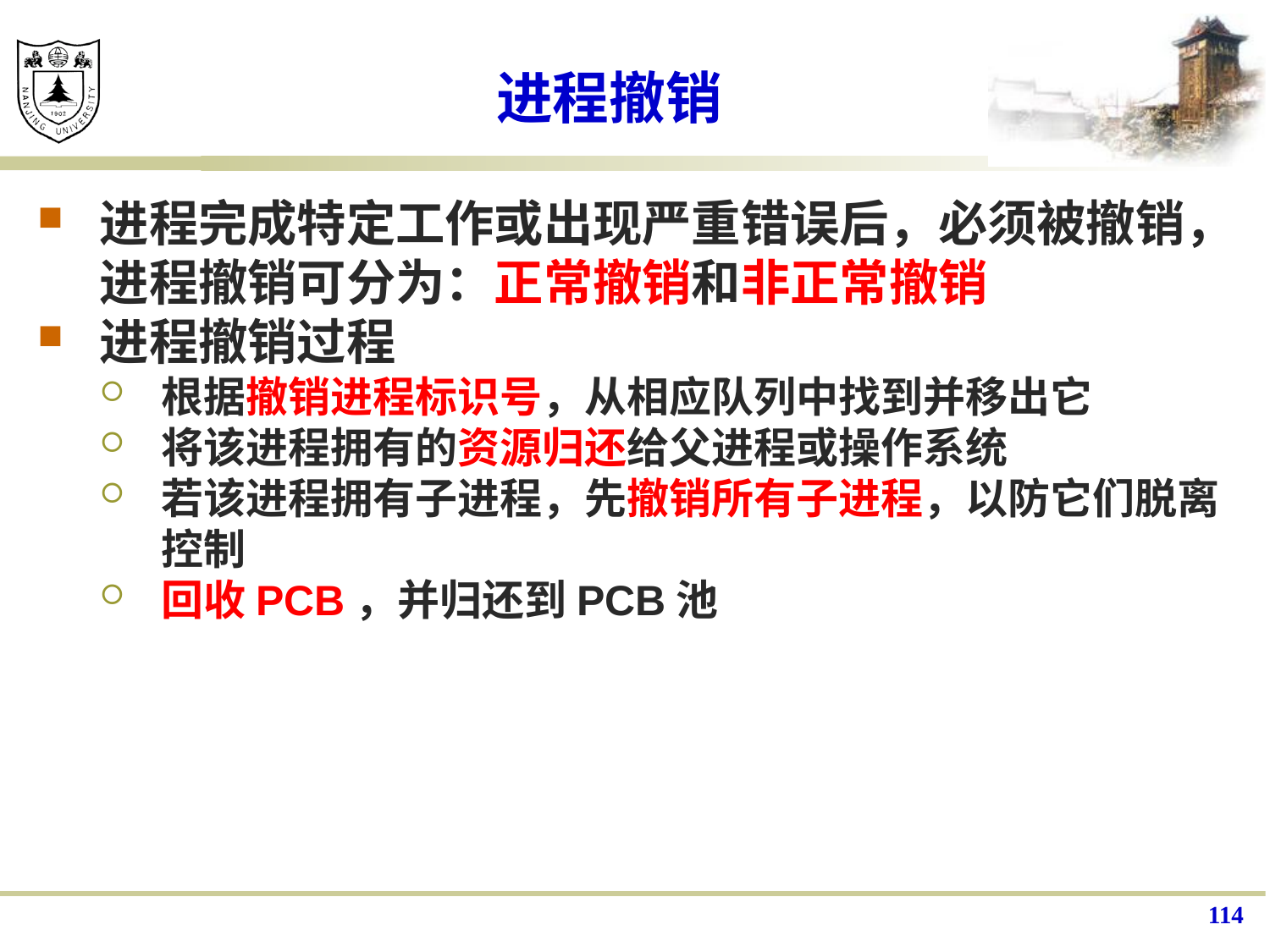

# 进程撤销
进程完成特定工作或出现严重错误后，必须被撤销，进程撤销可分为：正常撤销和非正常撤销
进程撤销过程
根据撤销进程标识号，从相应队列中找到并移出它
将该进程拥有的资源归还给父进程或操作系统
若该进程拥有子进程，先撤销所有子进程，以防它们脱离控制
回收PCB，并归还到PCB池

114